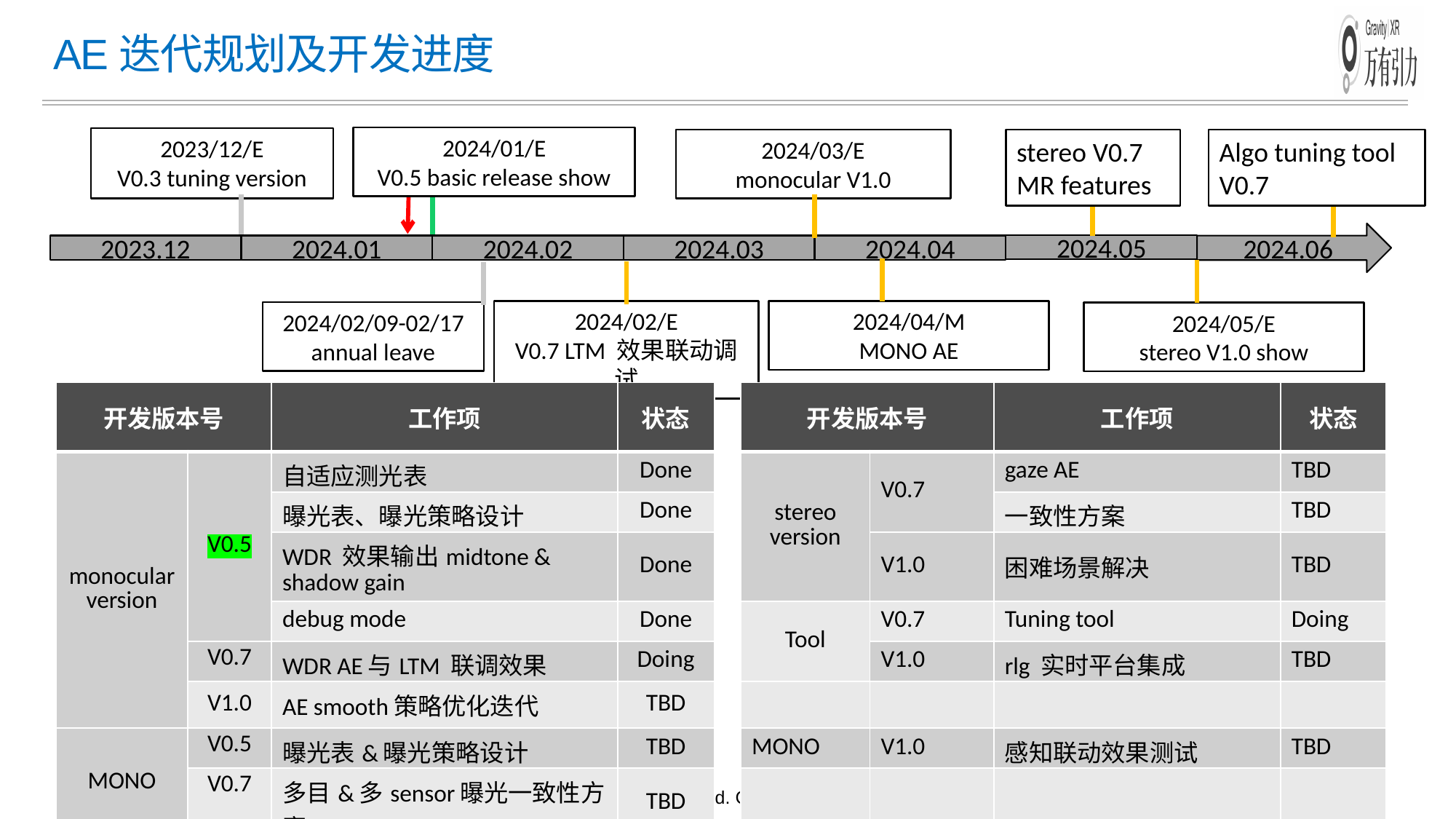

# AE迭代规划及开发进度
2024/01/E
V0.5 basic release show
2023/12/E
V0.3 tuning version
stereo V0.7 MR features
Algo tuning tool V0.7
2024/03/E
monocular V1.0
2024.06
2024.05
2023.12
2024.01
2024.02
2024.03
2024.04
2024/02/E
V0.7 LTM 效果联动调试
2024/04/M
MONO AE
2024/02/09-02/17
annual leave
2024/05/E
stereo V1.0 show
| 开发版本号 |  | 工作项 | 状态 |  | 开发版本号 |  | 工作项 | 状态 |
| --- | --- | --- | --- | --- | --- | --- | --- | --- |
| monocular version | V0.5 | 自适应测光表 | Done |  | stereo version | V0.7 | gaze AE | TBD |
|  |  | 曝光表、曝光策略设计 | Done |  |  |  | 一致性方案 | TBD |
|  |  | WDR 效果输出midtone & shadow gain | Done |  |  | V1.0 | 困难场景解决 | TBD |
|  |  | debug mode | Done |  | Tool | V0.7 | Tuning tool | Doing |
|  | V0.7 | WDR AE与LTM 联调效果 | Doing |  |  | V1.0 | rlg 实时平台集成 | TBD |
|  | V1.0 | AE smooth策略优化迭代 | TBD |  |  |  |  |  |
| MONO | V0.5 | 曝光表&曝光策略设计 | TBD |  | MONO | V1.0 | 感知联动效果测试 | TBD |
|  | V0.7 | 多目&多sensor曝光一致性方案 | TBD |  |  |  |  |  |